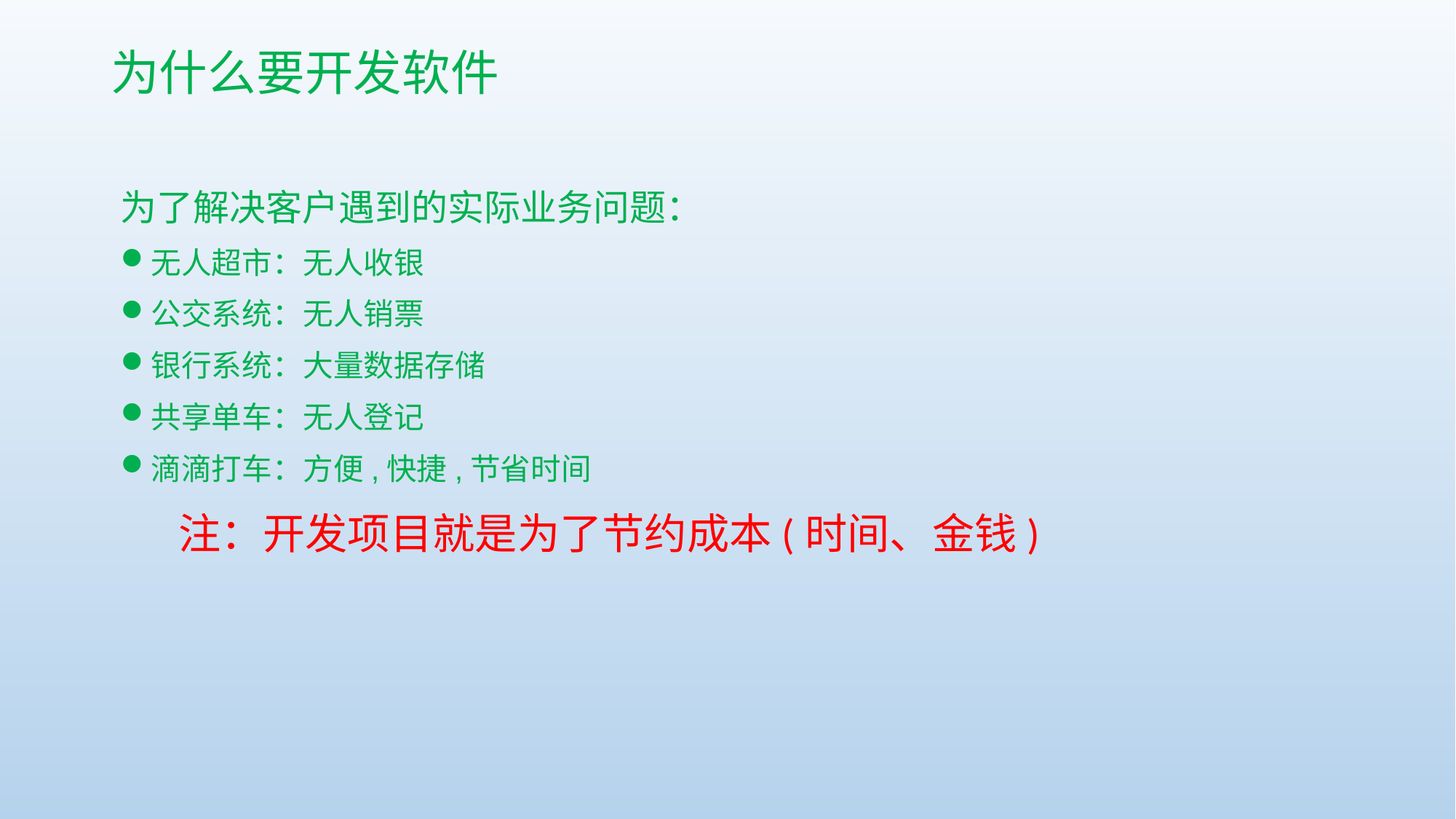

# 为什么要开发软件
为了解决客户遇到的实际业务问题：
无人超市：无人收银
公交系统：无人销票
银行系统：大量数据存储
共享单车：无人登记
滴滴打车：方便,快捷,节省时间
     注：开发项目就是为了节约成本(时间、金钱)